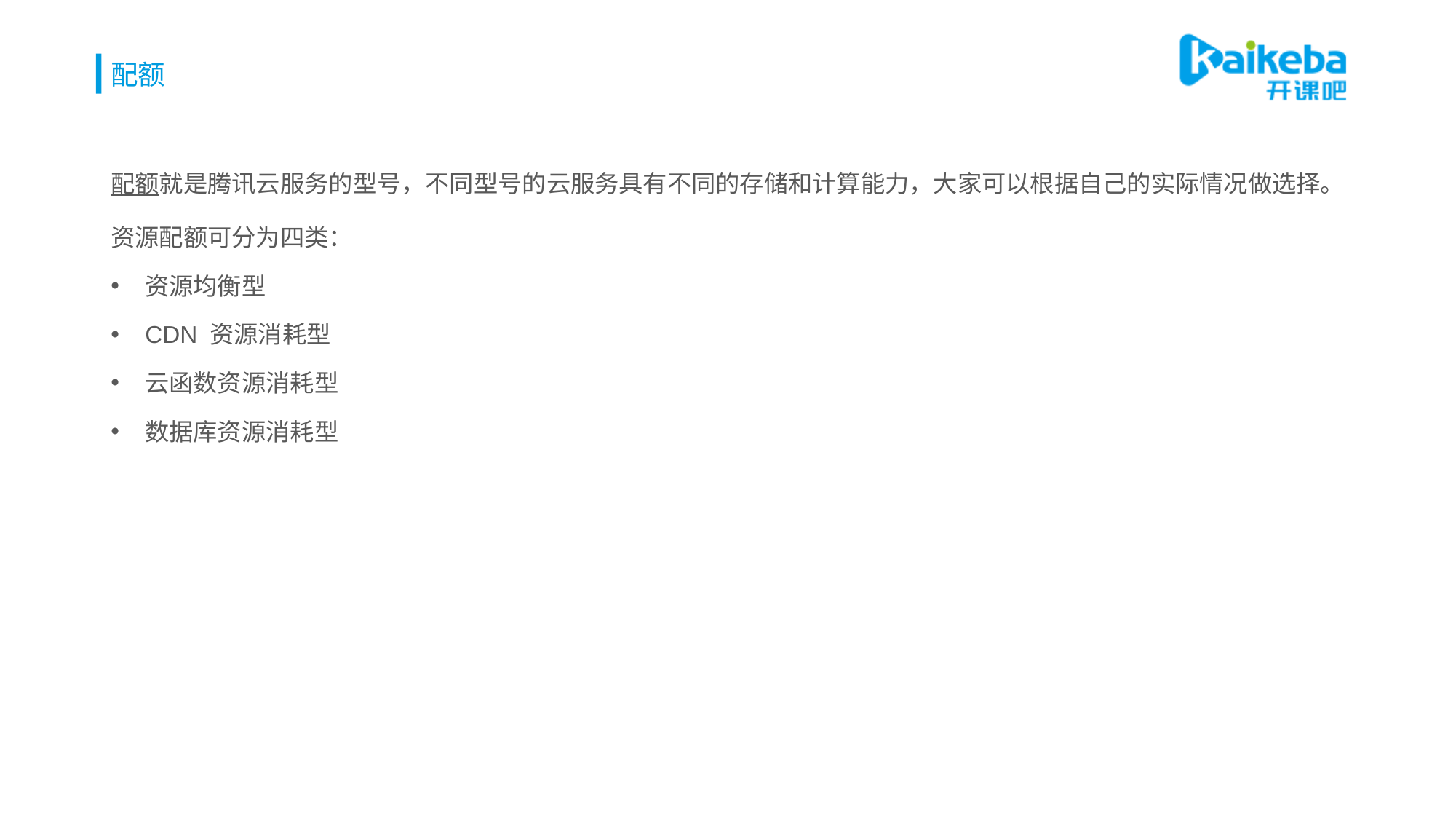

# 配额
配额就是腾讯云服务的型号，不同型号的云服务具有不同的存储和计算能力，大家可以根据自己的实际情况做选择。
资源配额可分为四类：
资源均衡型
CDN 资源消耗型
云函数资源消耗型
数据库资源消耗型